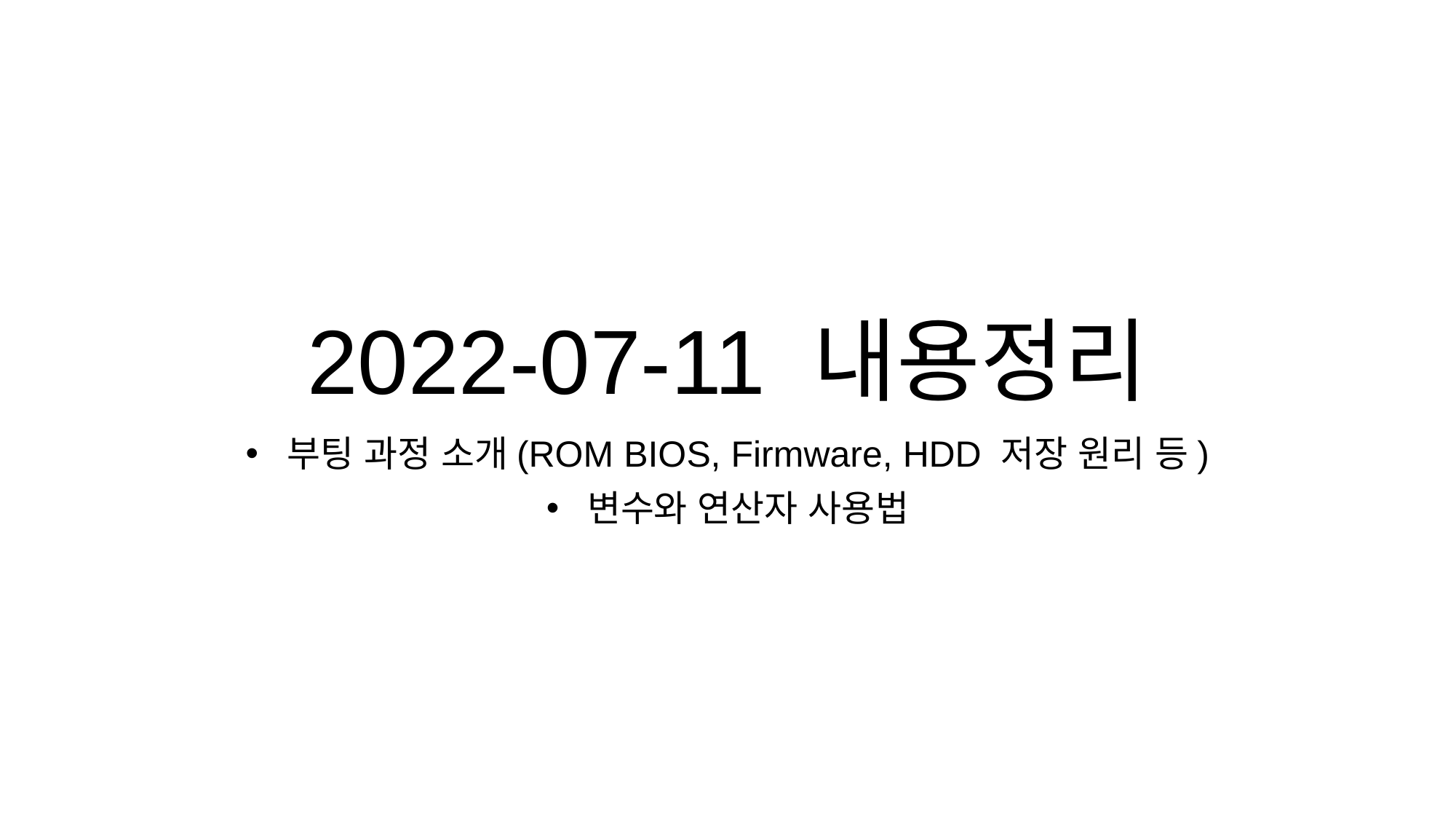

# 2022-07-11 내용정리
부팅 과정 소개(ROM BIOS, Firmware, HDD 저장 원리 등)
변수와 연산자 사용법